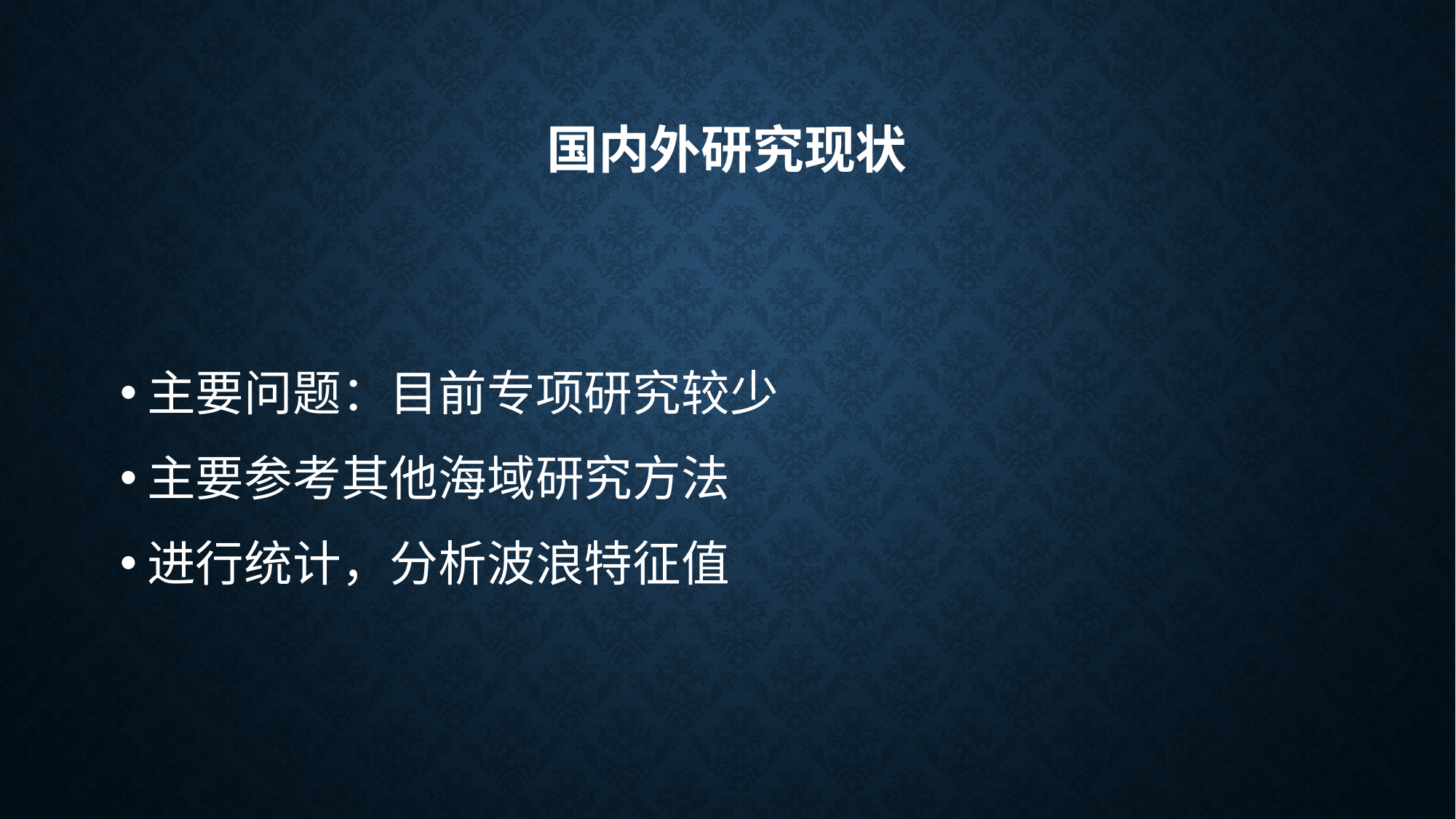

# 国内外研究现状
主要问题：目前专项研究较少
主要参考其他海域研究方法
进行统计，分析波浪特征值